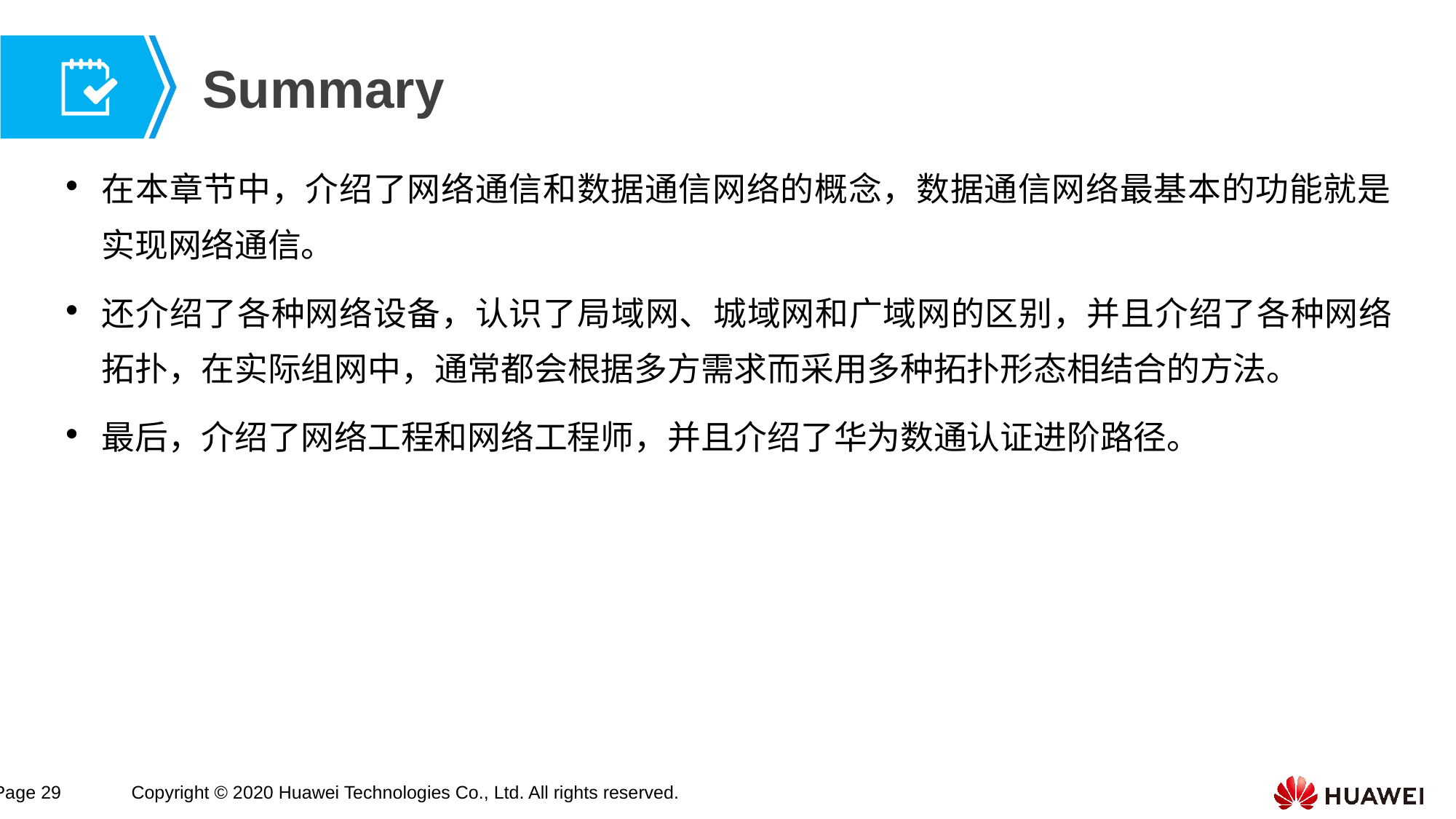

在本章节中，介绍了网络通信和数据通信网络的概念，数据通信网络最基本的功能就是实现网络通信。
还介绍了各种网络设备，认识了局域网、城域网和广域网的区别，并且介绍了各种网络拓扑，在实际组网中，通常都会根据多方需求而采用多种拓扑形态相结合的方法。
最后，介绍了网络工程和网络工程师，并且介绍了华为数通认证进阶路径。